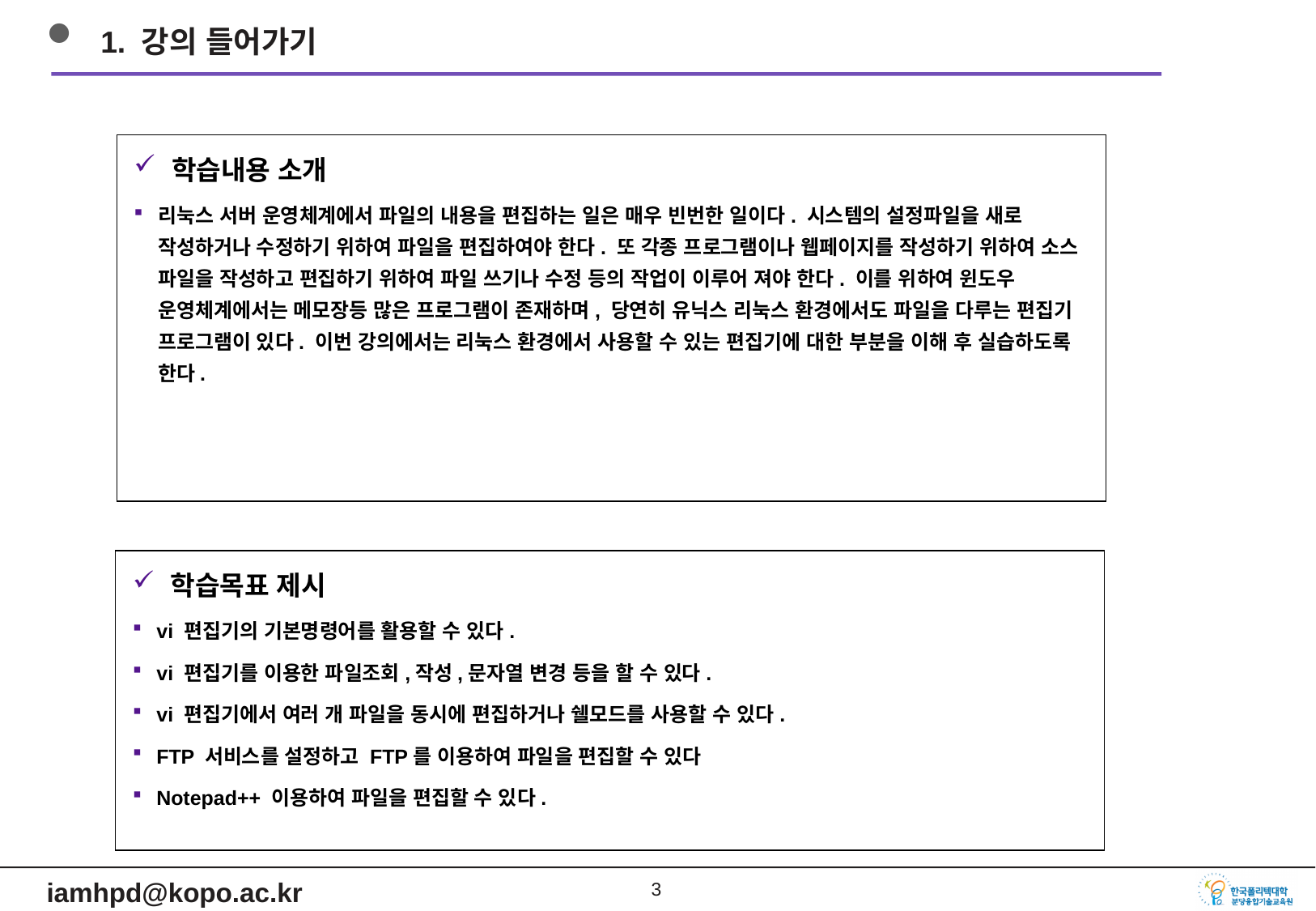

1. 강의 들어가기
학습내용 소개
리눅스 서버 운영체계에서 파일의 내용을 편집하는 일은 매우 빈번한 일이다. 시스템의 설정파일을 새로 작성하거나 수정하기 위하여 파일을 편집하여야 한다. 또 각종 프로그램이나 웹페이지를 작성하기 위하여 소스 파일을 작성하고 편집하기 위하여 파일 쓰기나 수정 등의 작업이 이루어 져야 한다. 이를 위하여 윈도우 운영체계에서는 메모장등 많은 프로그램이 존재하며, 당연히 유닉스 리눅스 환경에서도 파일을 다루는 편집기 프로그램이 있다. 이번 강의에서는 리눅스 환경에서 사용할 수 있는 편집기에 대한 부분을 이해 후 실습하도록 한다.
학습목표 제시
vi 편집기의 기본명령어를 활용할 수 있다.
vi 편집기를 이용한 파일조회,작성,문자열 변경 등을 할 수 있다.
vi 편집기에서 여러 개 파일을 동시에 편집하거나 쉘모드를 사용할 수 있다.
FTP 서비스를 설정하고 FTP를 이용하여 파일을 편집할 수 있다
Notepad++ 이용하여 파일을 편집할 수 있다.
3